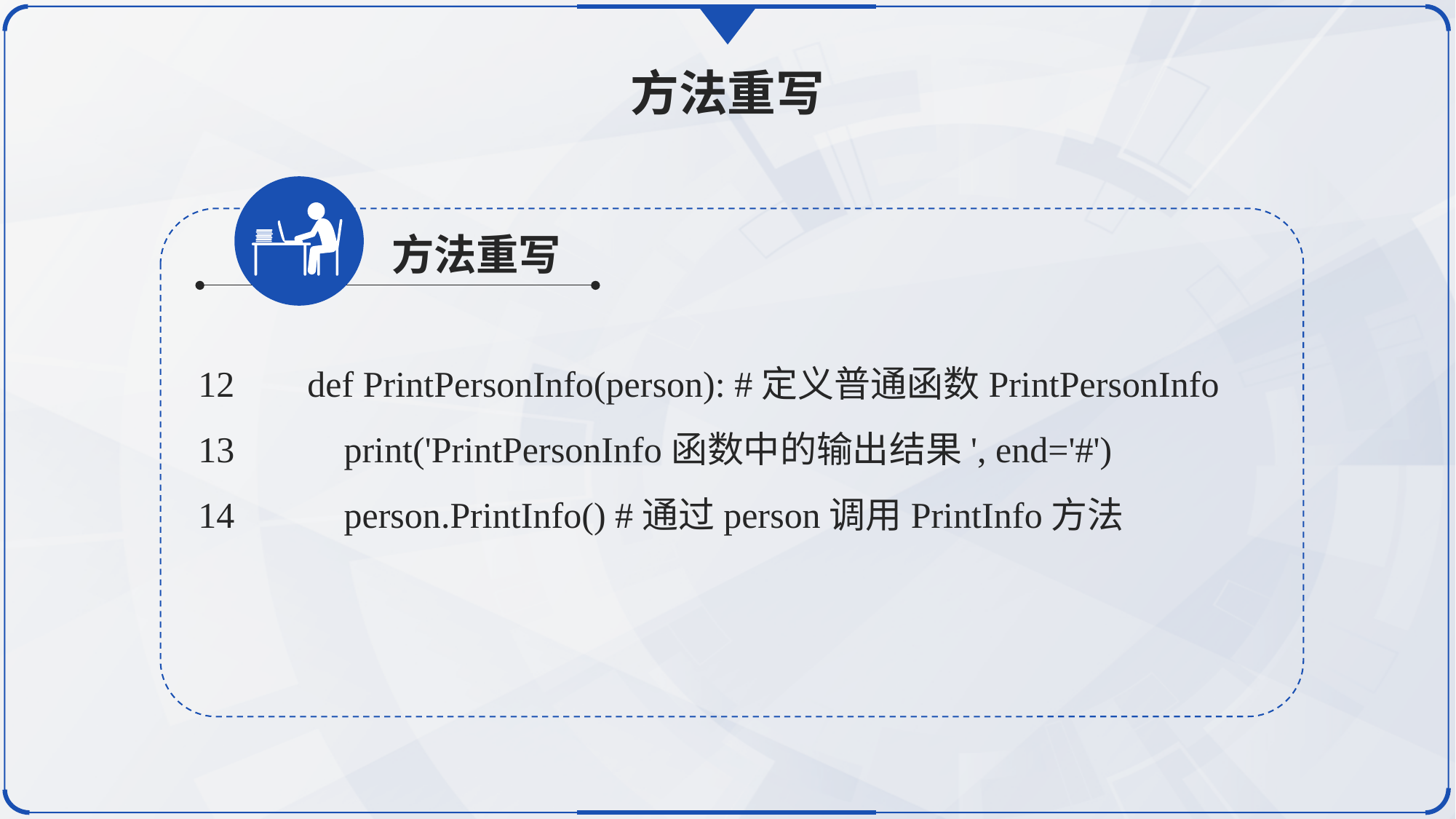

方法重写

方法重写

12	def PrintPersonInfo(person): #定义普通函数PrintPersonInfo
13	    print('PrintPersonInfo函数中的输出结果', end='#')
14	    person.PrintInfo() #通过person调用PrintInfo方法